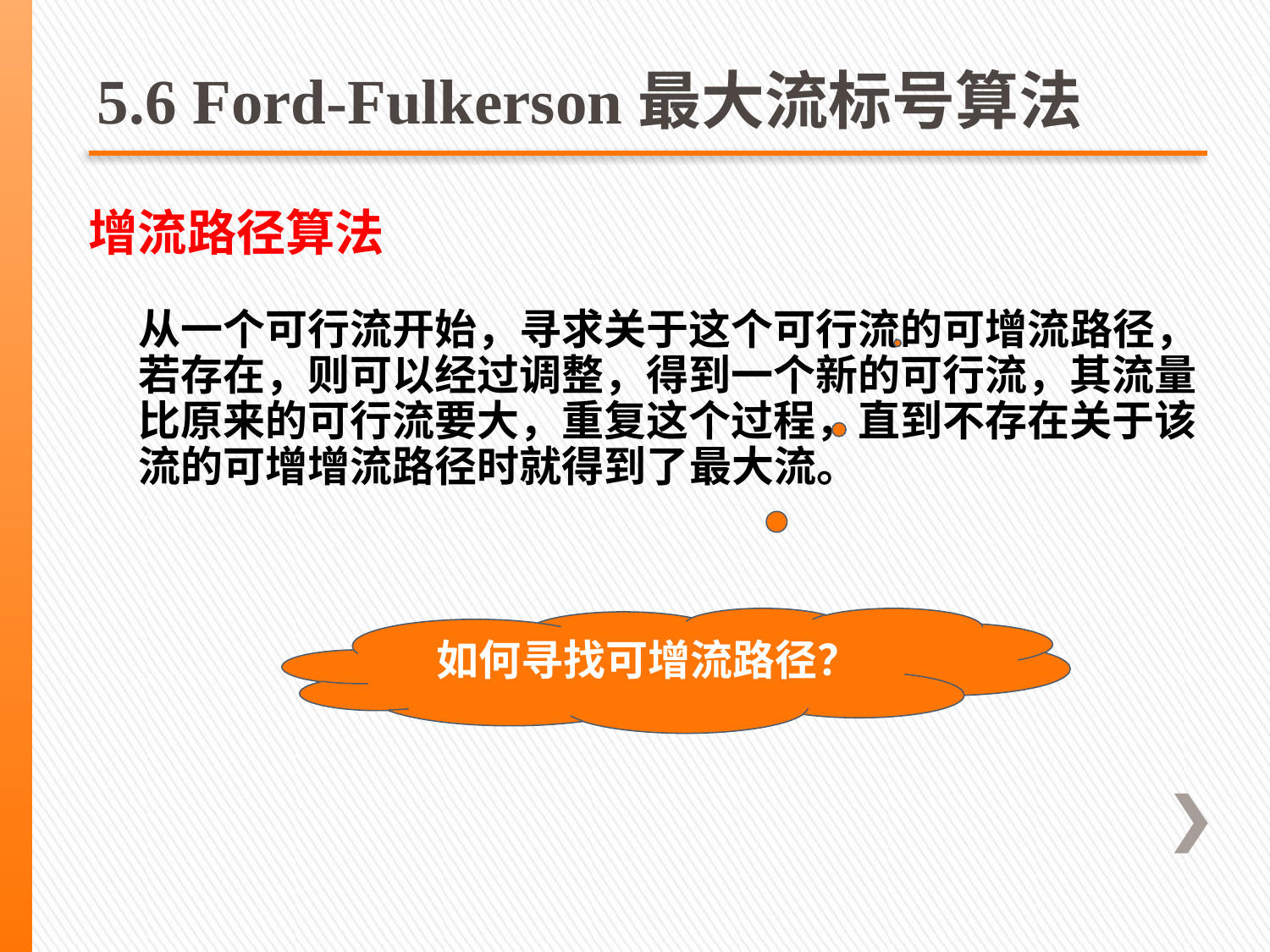

# 5.6 Ford-Fulkerson最大流标号算法
增流路径算法
从一个可行流开始，寻求关于这个可行流的可增流路径，若存在，则可以经过调整，得到一个新的可行流，其流量比原来的可行流要大，重复这个过程，直到不存在关于该流的可增增流路径时就得到了最大流。
如何寻找可增流路径？